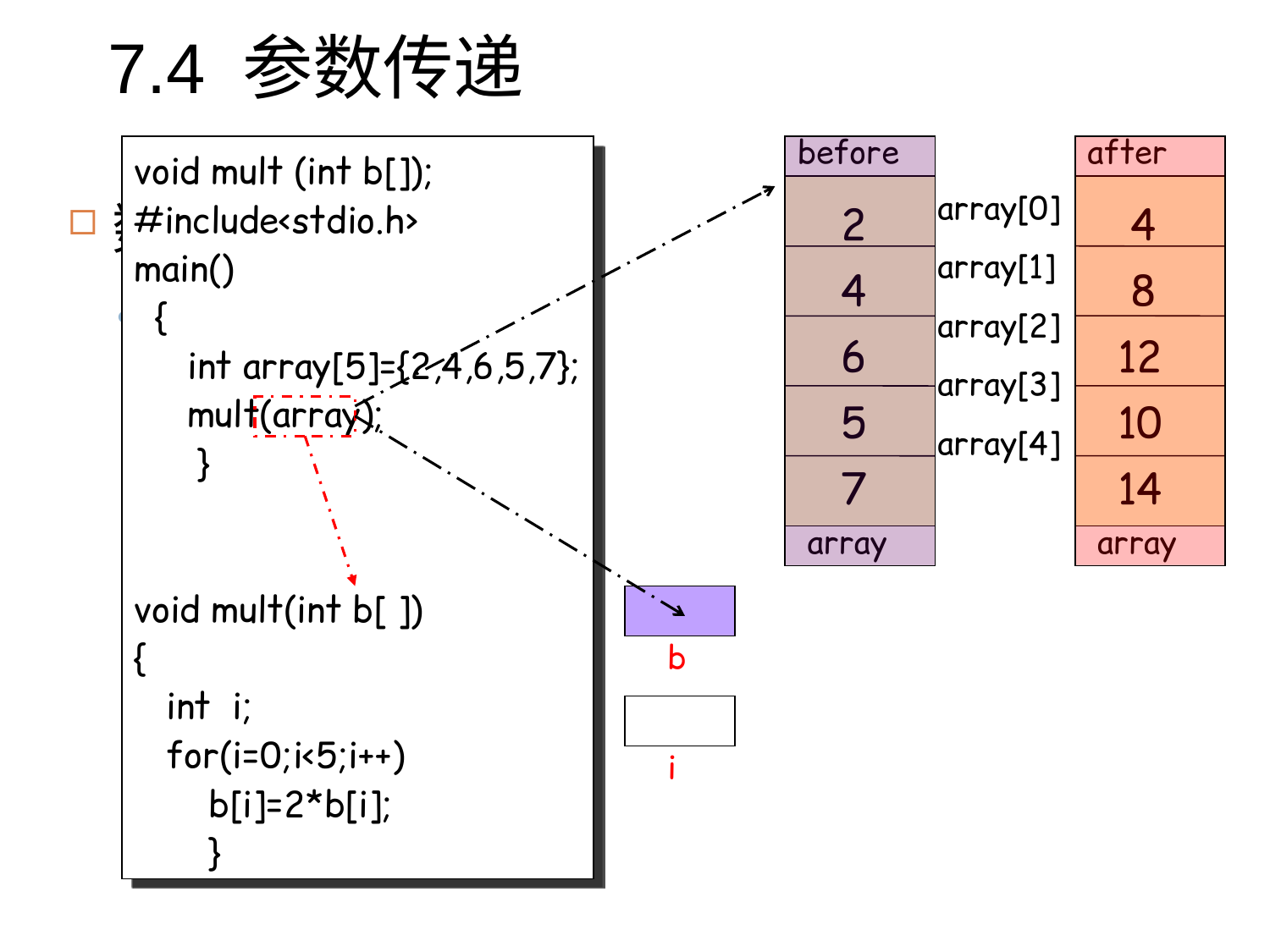

# 7.4 参数传递
after
before
2
4
6
5
7

array[0]
array[1]
array[2]
array[3]
array[4]
array
array
void mult (int b[]);
#include<stdio.h>
main()
  {
     int array[5]={2,4,6,5,7};
     mult(array);
      }

void mult(int b[ ])
{
   int  i;
   for(i=0;i<5;i++)
       b[i]=2*b[i];
       }

 4
 8
12
10
14

数组名作函数参数
使用要点
例如：

b

i